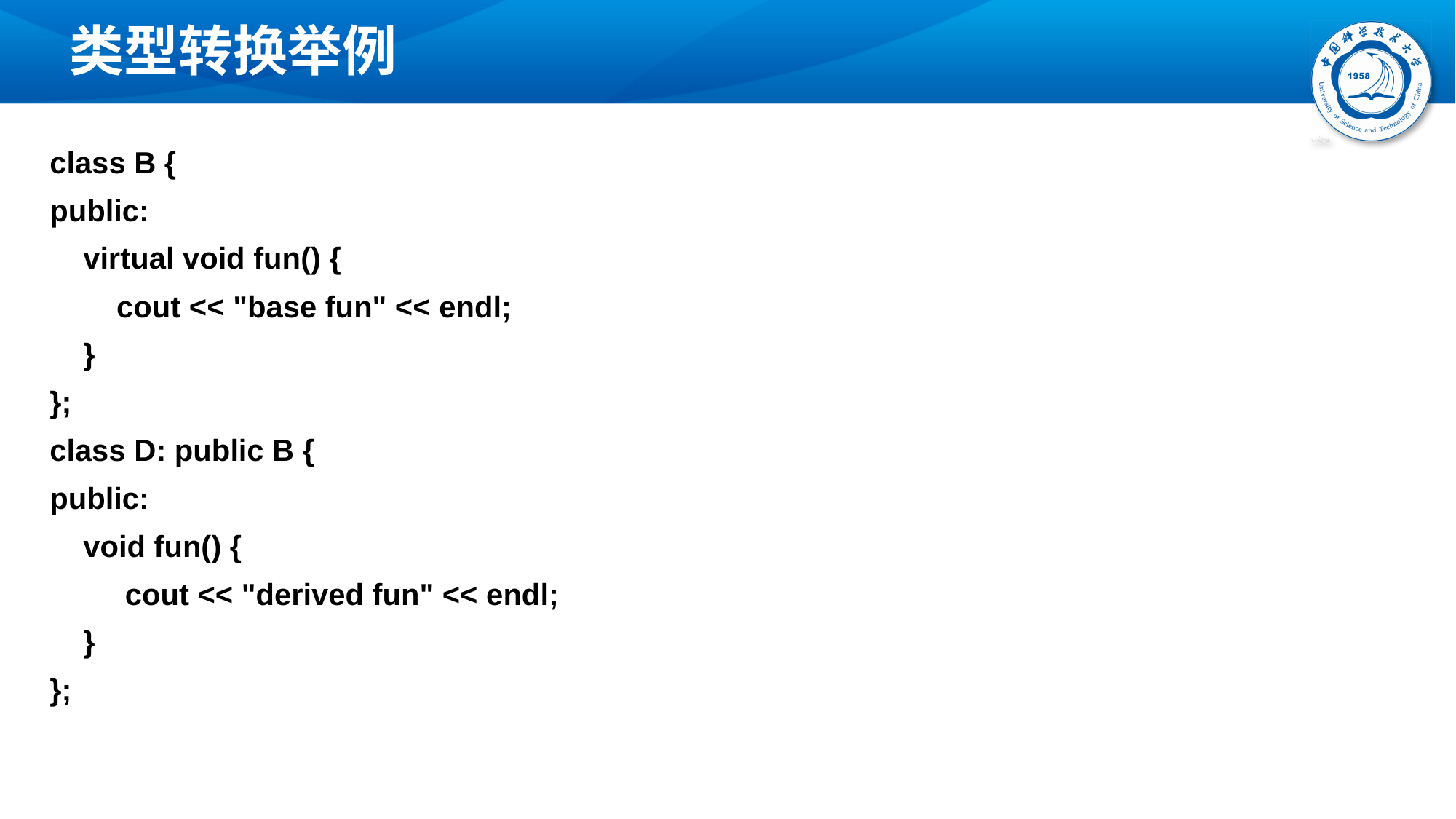

# 类型转换举例
class B {
public:
    virtual void fun() {
        cout << "base fun" << endl;
    }
};
class D: public B {
public:
    void fun() {
         cout << "derived fun" << endl;
    }
};